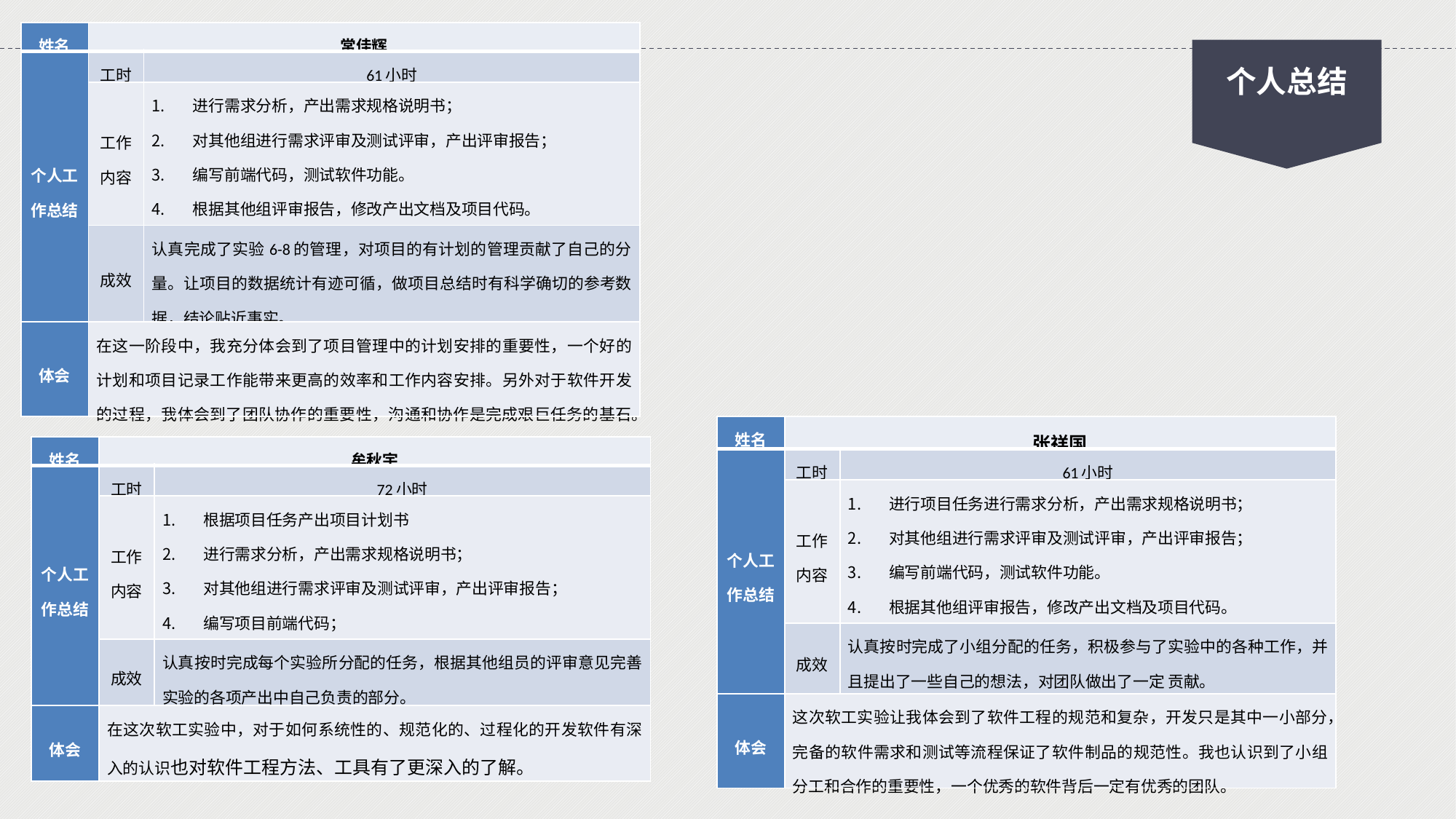

| 姓名 | 常佳辉 |  |
| --- | --- | --- |
| 个人工作总结 | 工时 | 61小时 |
|  | 工作内容 | 进行需求分析，产出需求规格说明书； 对其他组进行需求评审及测试评审，产出评审报告； 编写前端代码，测试软件功能。 根据其他组评审报告，修改产出文档及项目代码。 统计整合实验6-8数据，分析报告。 |
|  | 成效 | 认真完成了实验6-8的管理，对项目的有计划的管理贡献了自己的分量。让项目的数据统计有迹可循，做项目总结时有科学确切的参考数据，结论贴近事实。 |
| 体会 | 在这一阶段中，我充分体会到了项目管理中的计划安排的重要性，一个好的计划和项目记录工作能带来更高的效率和工作内容安排。另外对于软件开发的过程，我体会到了团队协作的重要性，沟通和协作是完成艰巨任务的基石。 |  |

个人总结
| 姓名 | 张祥国 |  |
| --- | --- | --- |
| 个人工作总结 | 工时 | 61小时 |
|  | 工作内容 | 进行项目任务进行需求分析，产出需求规格说明书； 对其他组进行需求评审及测试评审，产出评审报告； 编写前端代码，测试软件功能。 根据其他组评审报告，修改产出文档及项目代码。 |
|  | 成效 | 认真按时完成了小组分配的任务，积极参与了实验中的各种工作，并且提出了一些自己的想法，对团队做出了一定 贡献。 |
| 体会 | 这次软工实验让我体会到了软件工程的规范和复杂，开发只是其中一小部分，完备的软件需求和测试等流程保证了软件制品的规范性。我也认识到了小组分工和合作的重要性，一个优秀的软件背后一定有优秀的团队。 |  |
| 姓名 | 牟秋宇 |  |
| --- | --- | --- |
| 个人工作总结 | 工时 | 72小时 |
|  | 工作内容 | 根据项目任务产出项目计划书 进行需求分析，产出需求规格说明书； 对其他组进行需求评审及测试评审，产出评审报告； 编写项目前端代码； 根据其他组评审报告，修改产出文档及项目代码。 |
|  | 成效 | 认真按时完成每个实验所分配的任务，根据其他组员的评审意见完善实验的各项产出中自己负责的部分。 |
| 体会 | 在这次软工实验中，对于如何系统性的、规范化的、过程化的开发软件有深入的认识也对软件工程方法、工具有了更深入的了解。 |  |